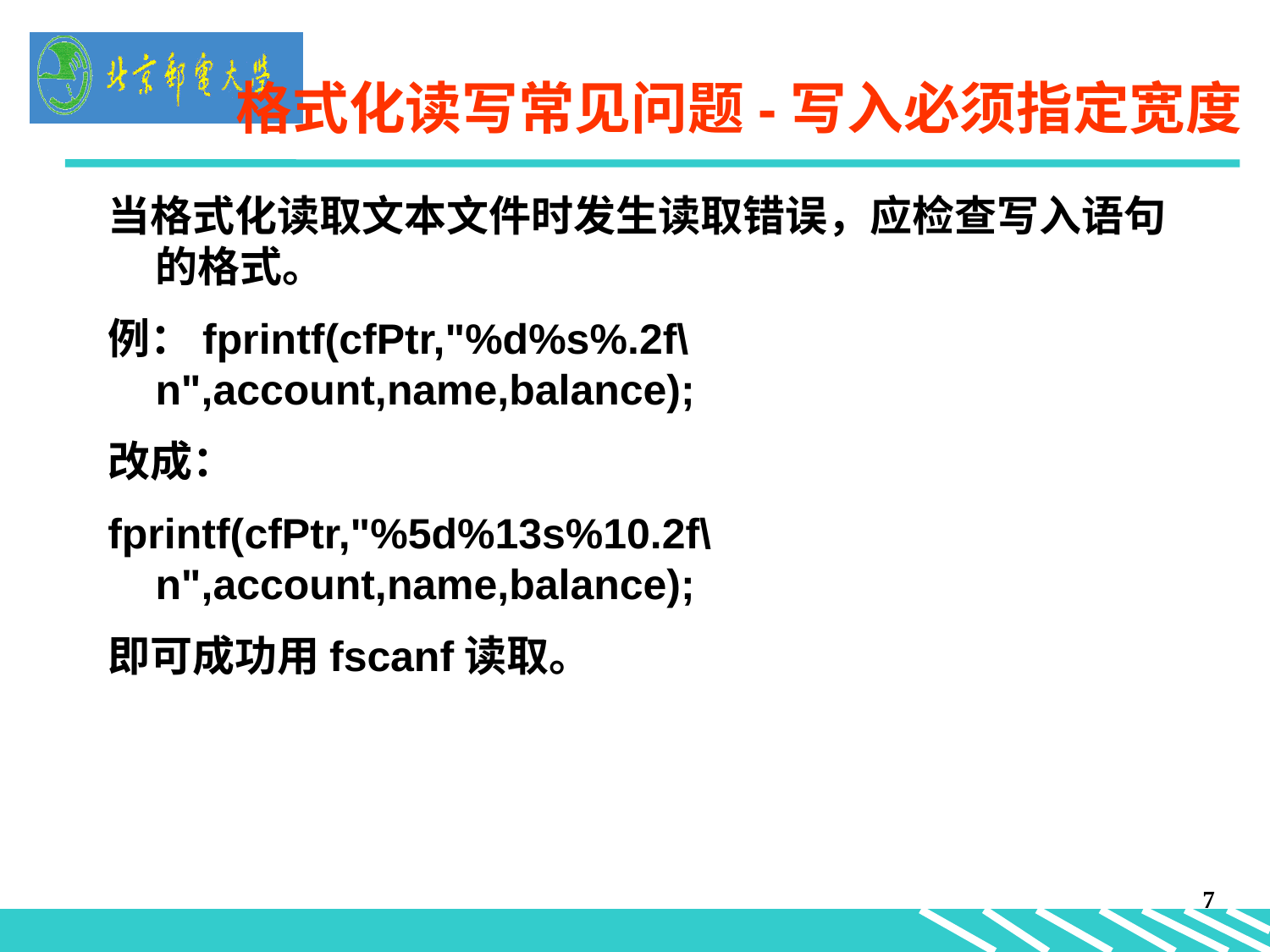

7
# 格式化读写常见问题-写入必须指定宽度
当格式化读取文本文件时发生读取错误，应检查写入语句的格式。
例：fprintf(cfPtr,"%d%s%.2f\n",account,name,balance);
改成：
fprintf(cfPtr,"%5d%13s%10.2f\n",account,name,balance);
即可成功用fscanf读取。